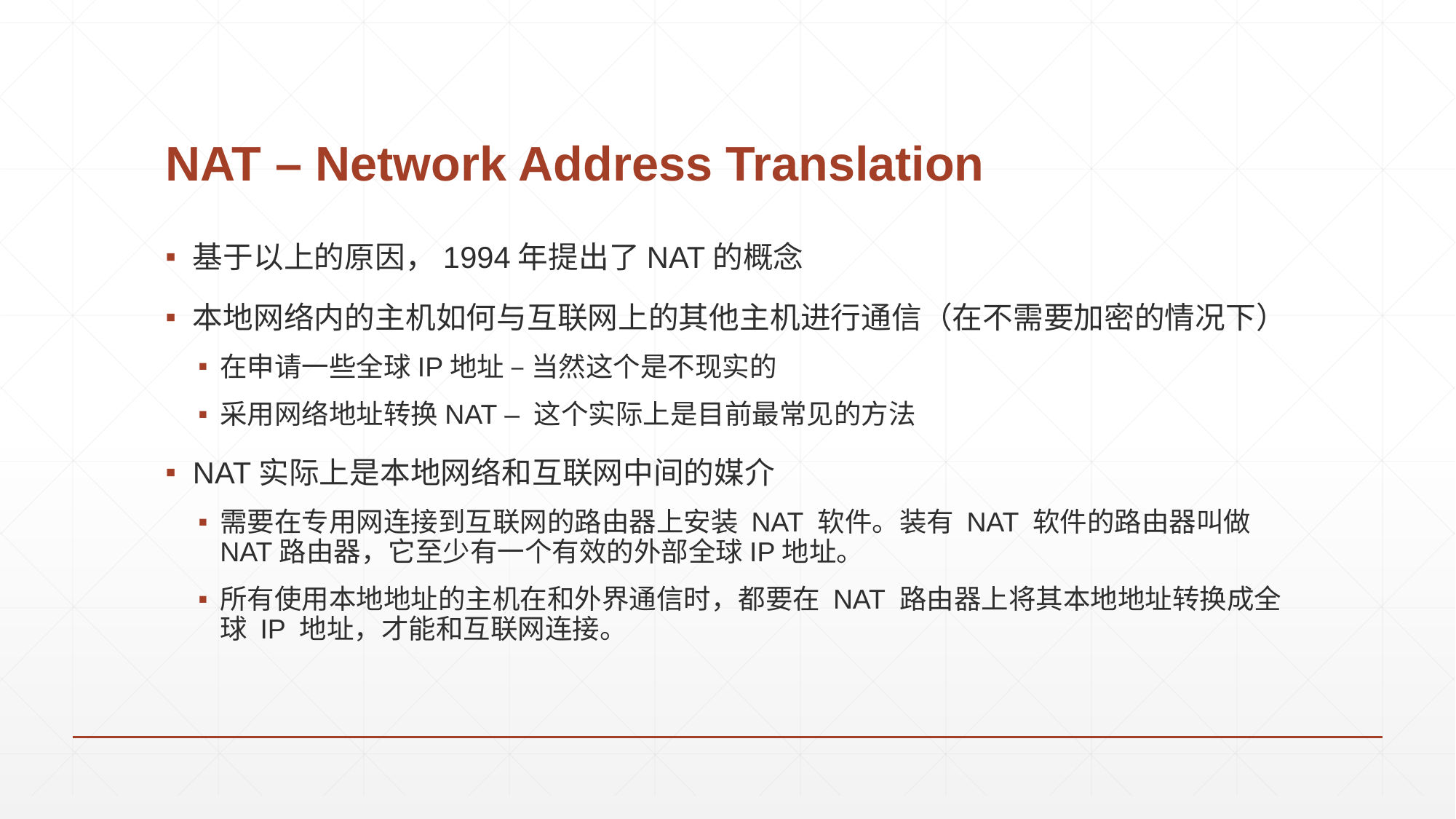

# NAT – Network Address Translation
基于以上的原因，1994年提出了NAT的概念
本地网络内的主机如何与互联网上的其他主机进行通信（在不需要加密的情况下）
在申请一些全球IP地址 – 当然这个是不现实的
采用网络地址转换NAT – 这个实际上是目前最常见的方法
NAT实际上是本地网络和互联网中间的媒介
需要在专用网连接到互联网的路由器上安装 NAT 软件。装有 NAT 软件的路由器叫做 NAT路由器，它至少有一个有效的外部全球IP地址。
所有使用本地地址的主机在和外界通信时，都要在 NAT 路由器上将其本地地址转换成全球 IP 地址，才能和互联网连接。